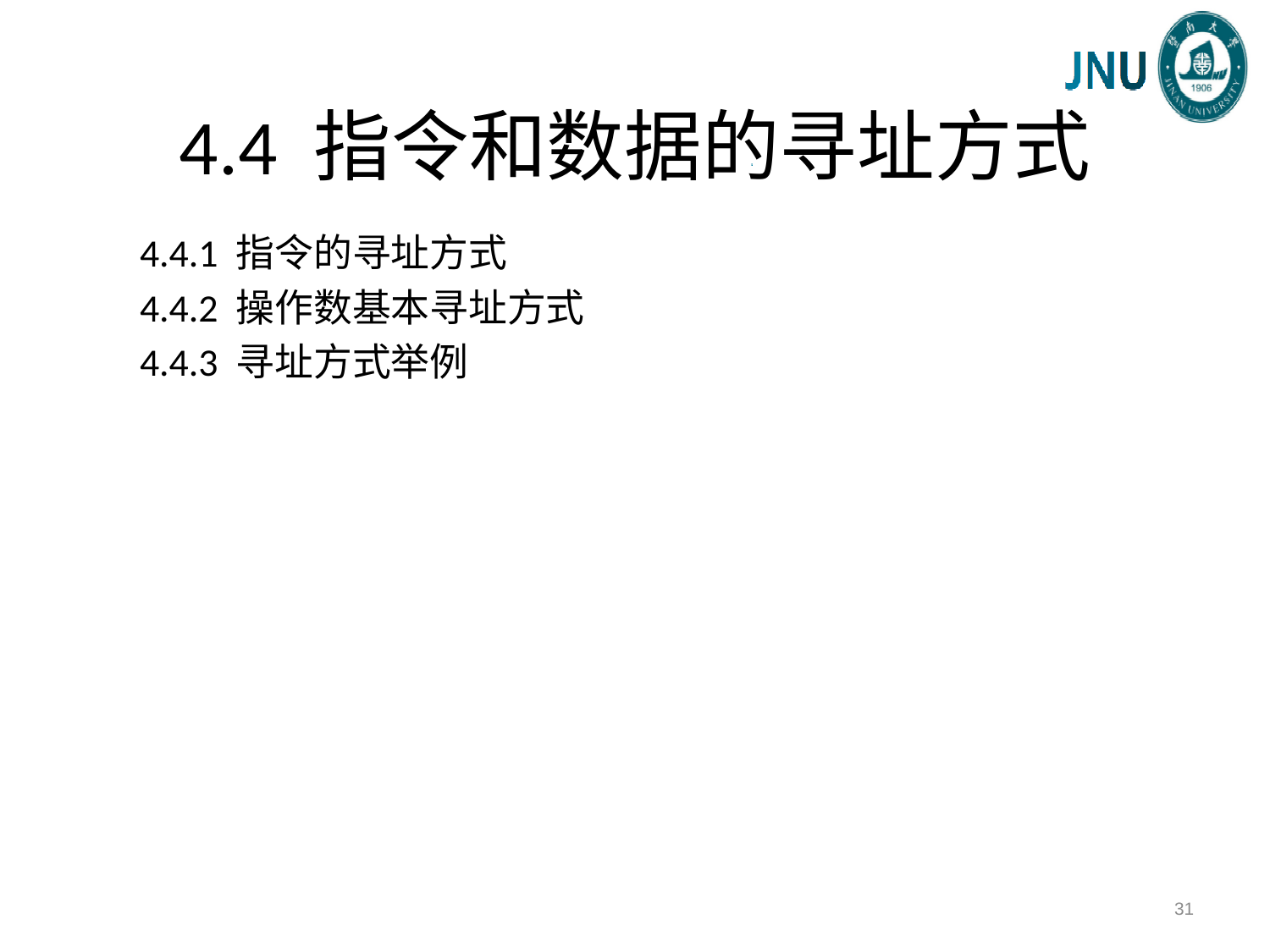

# 4.4 指令和数据的寻址方式
4.4.1 指令的寻址方式
4.4.2 操作数基本寻址方式
4.4.3 寻址方式举例
31